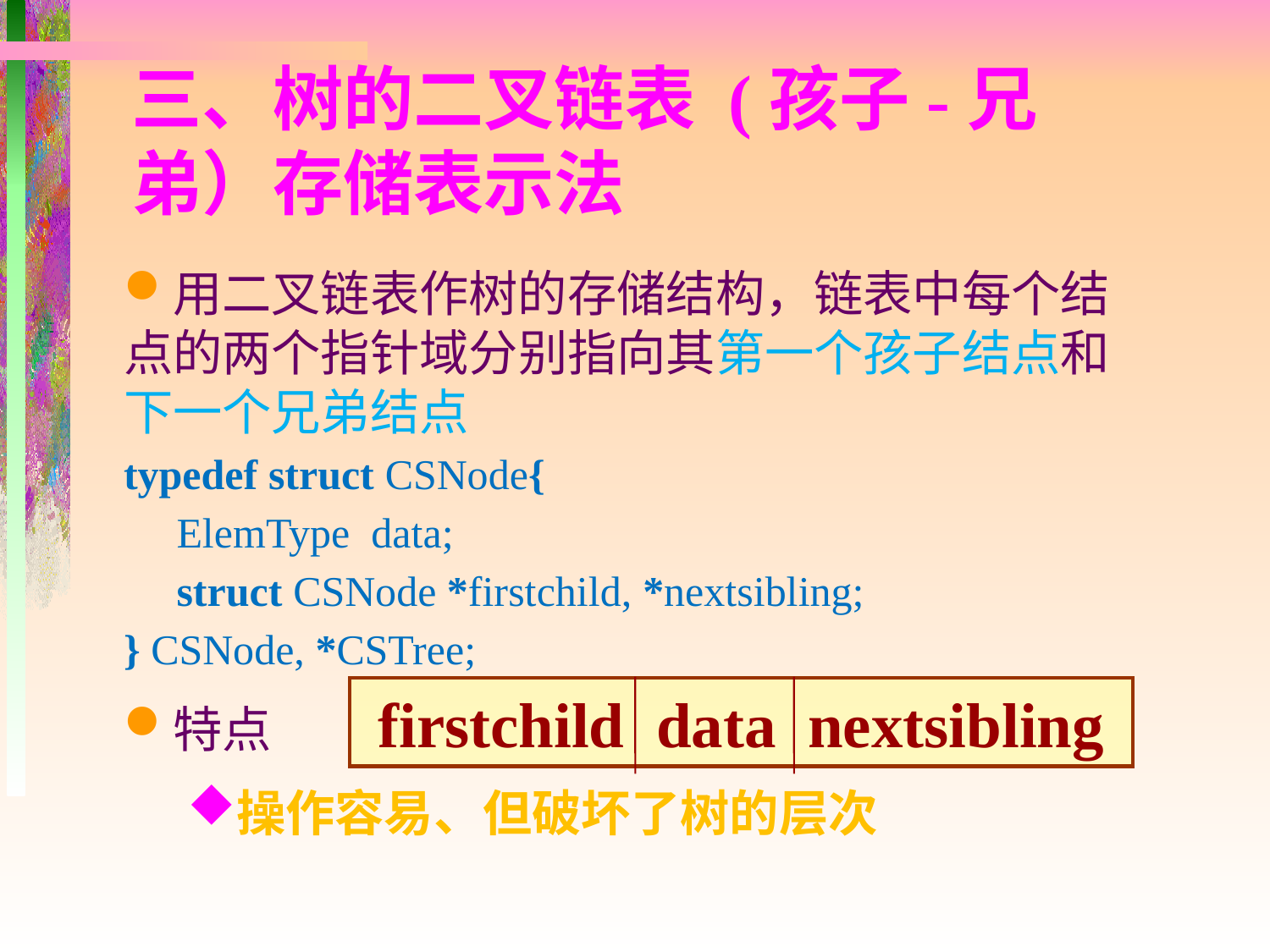

三、树的二叉链表 (孩子-兄弟）存储表示法
用二叉链表作树的存储结构，链表中每个结点的两个指针域分别指向其第一个孩子结点和下一个兄弟结点
typedef struct CSNode{
     ElemType  data;
     struct CSNode *firstchild, *nextsibling;
} CSNode, *CSTree;
特点
操作容易、但破坏了树的层次
 firstchild  data  nextsibling